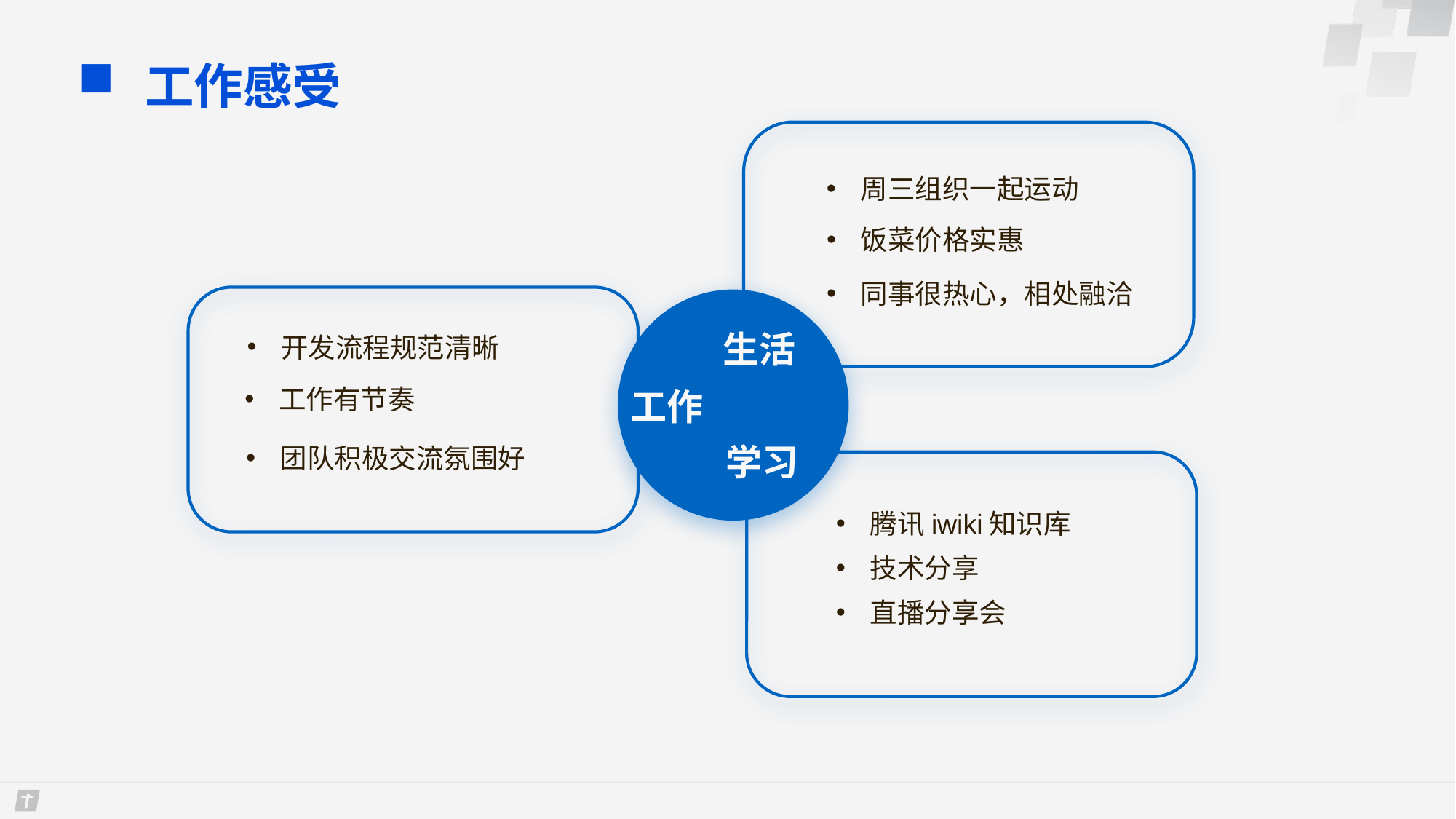

工作感受

周三组织一起运动

饭菜价格实惠
同事很热心，相处融洽

开发流程规范清晰
优势
生活
工作有节奏
工作
机会
威胁
团队积极交流氛围好
学习

腾讯iwiki知识库
技术分享
直播分享会
9